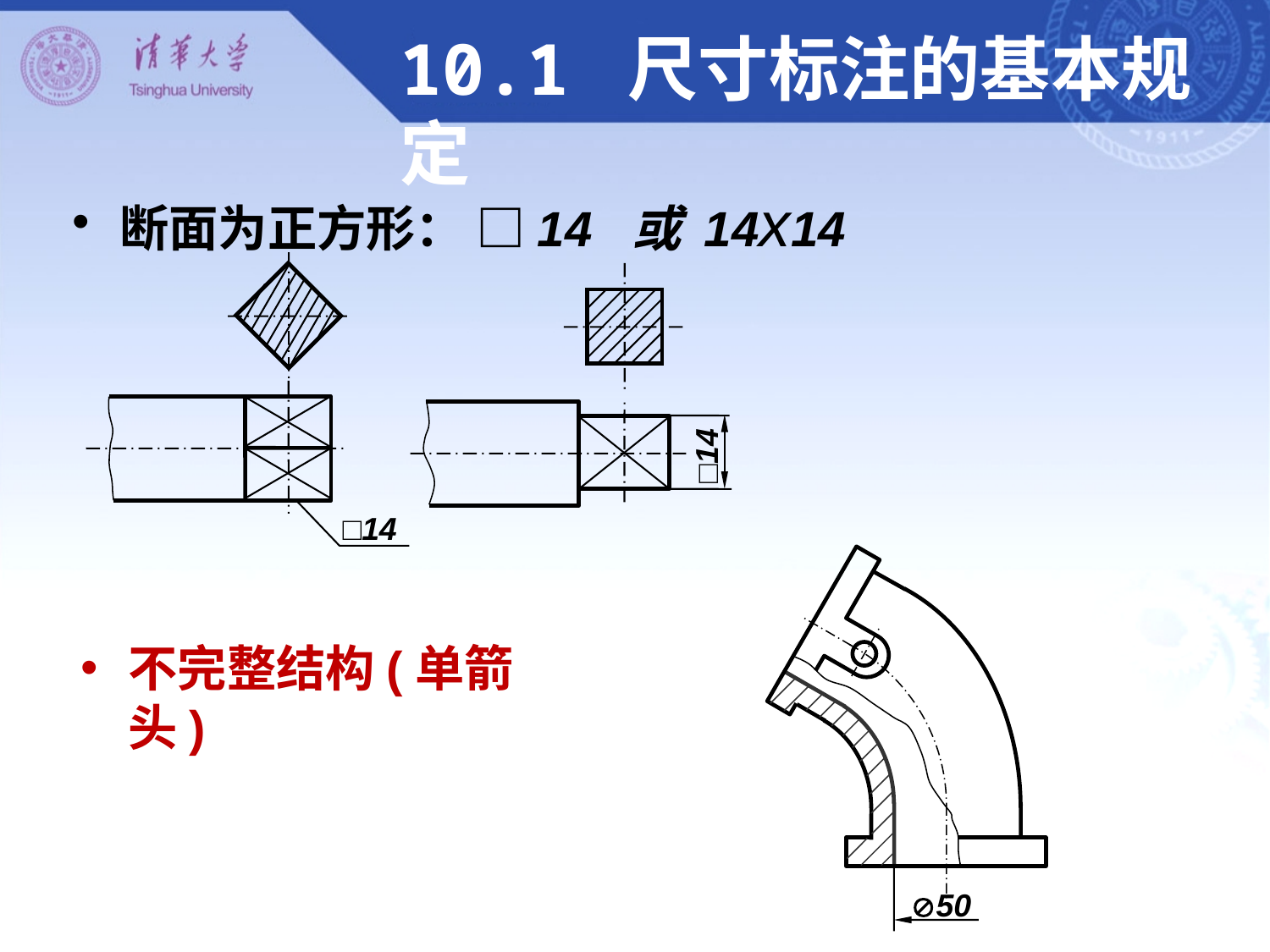

10.1 尺寸标注的基本规定
断面为正方形： □14  或 14x14

□14

□14

不完整结构(单箭头)

∅50